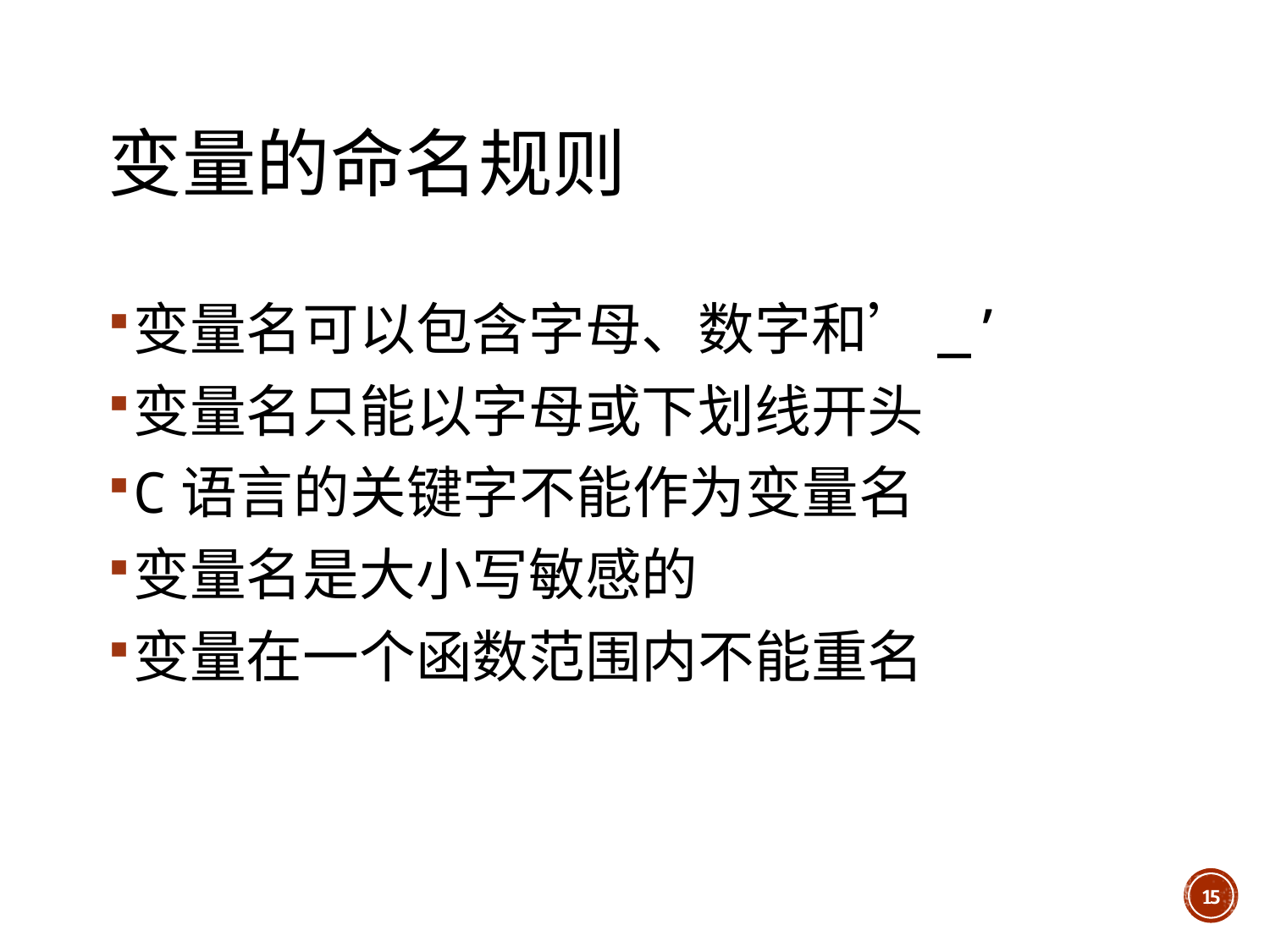

# 变量的命名规则
变量名可以包含字母、数字和’_’
变量名只能以字母或下划线开头
C语言的关键字不能作为变量名
变量名是大小写敏感的
变量在一个函数范围内不能重名

15